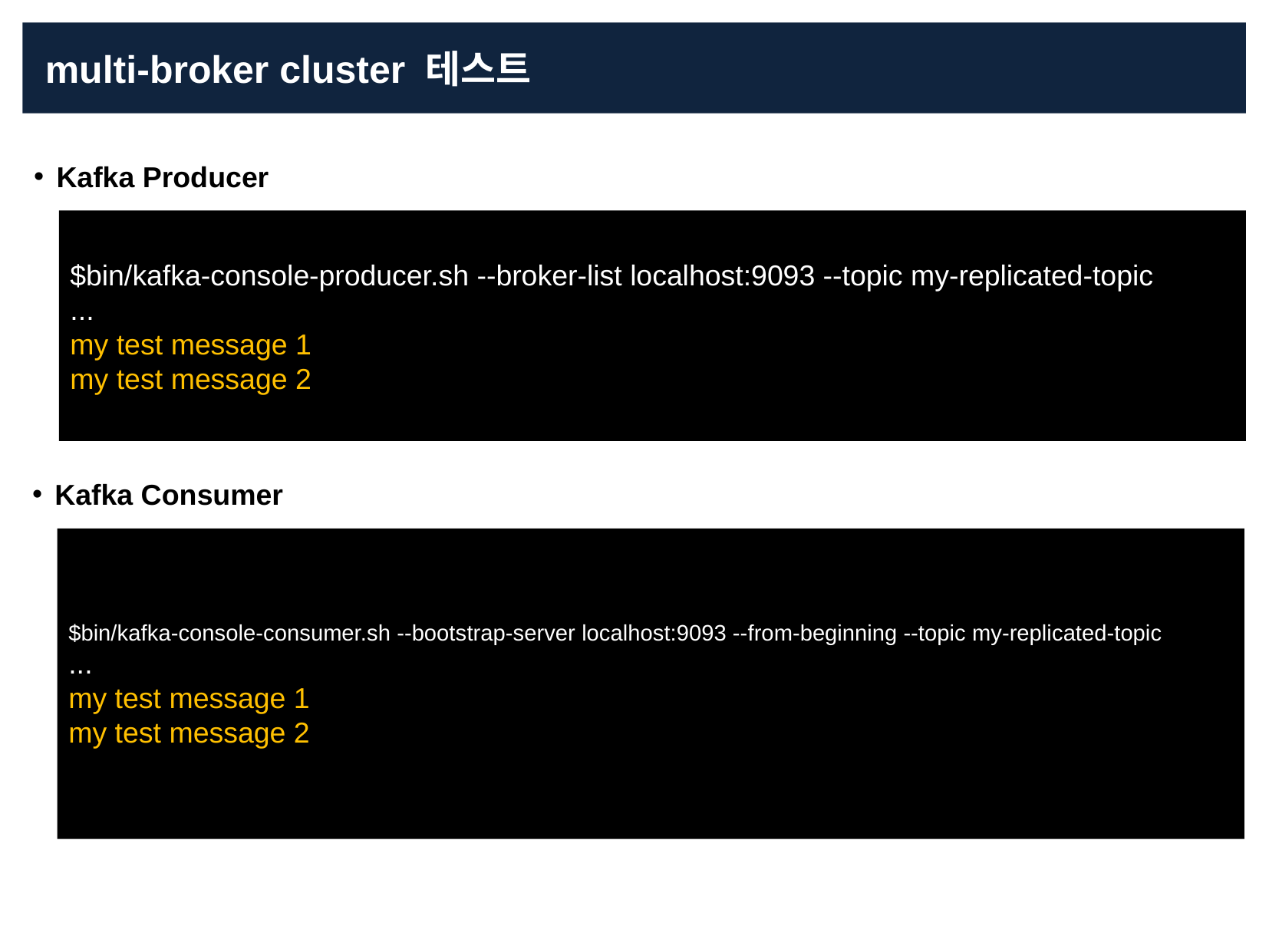

multi-broker cluster 테스트
Kafka Producer
$bin/kafka-console-producer.sh --broker-list localhost:9093 --topic my-replicated-topic
...
my test message 1
my test message 2
Kafka Consumer
$bin/kafka-console-consumer.sh --bootstrap-server localhost:9093 --from-beginning --topic my-replicated-topic
...
my test message 1
my test message 2